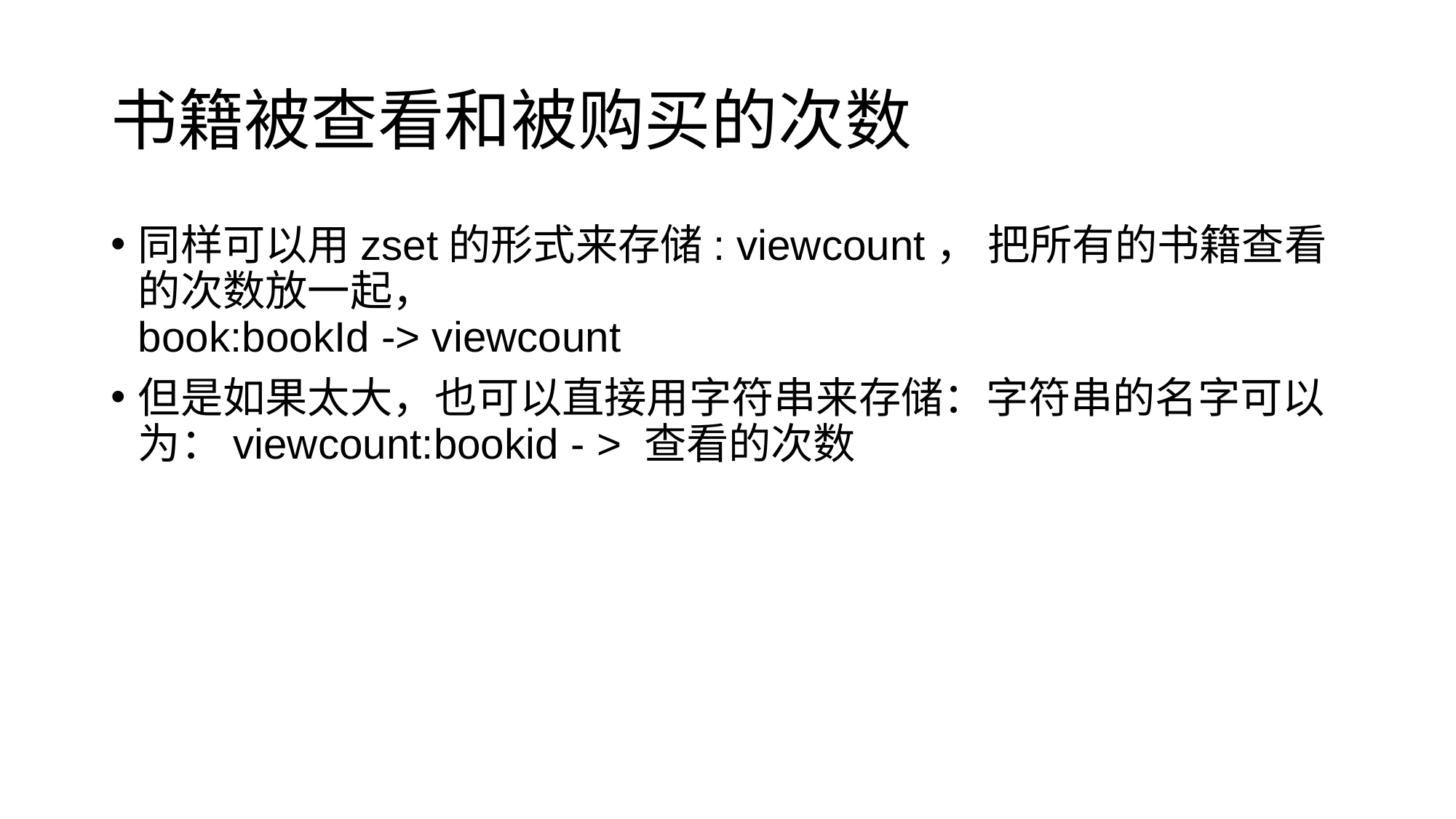

# 书籍被查看和被购买的次数
同样可以用zset的形式来存储: viewcount， 把所有的书籍查看的次数放一起，
book:bookId -> viewcount
但是如果太大，也可以直接用字符串来存储：字符串的名字可以为：viewcount:bookid - > 查看的次数